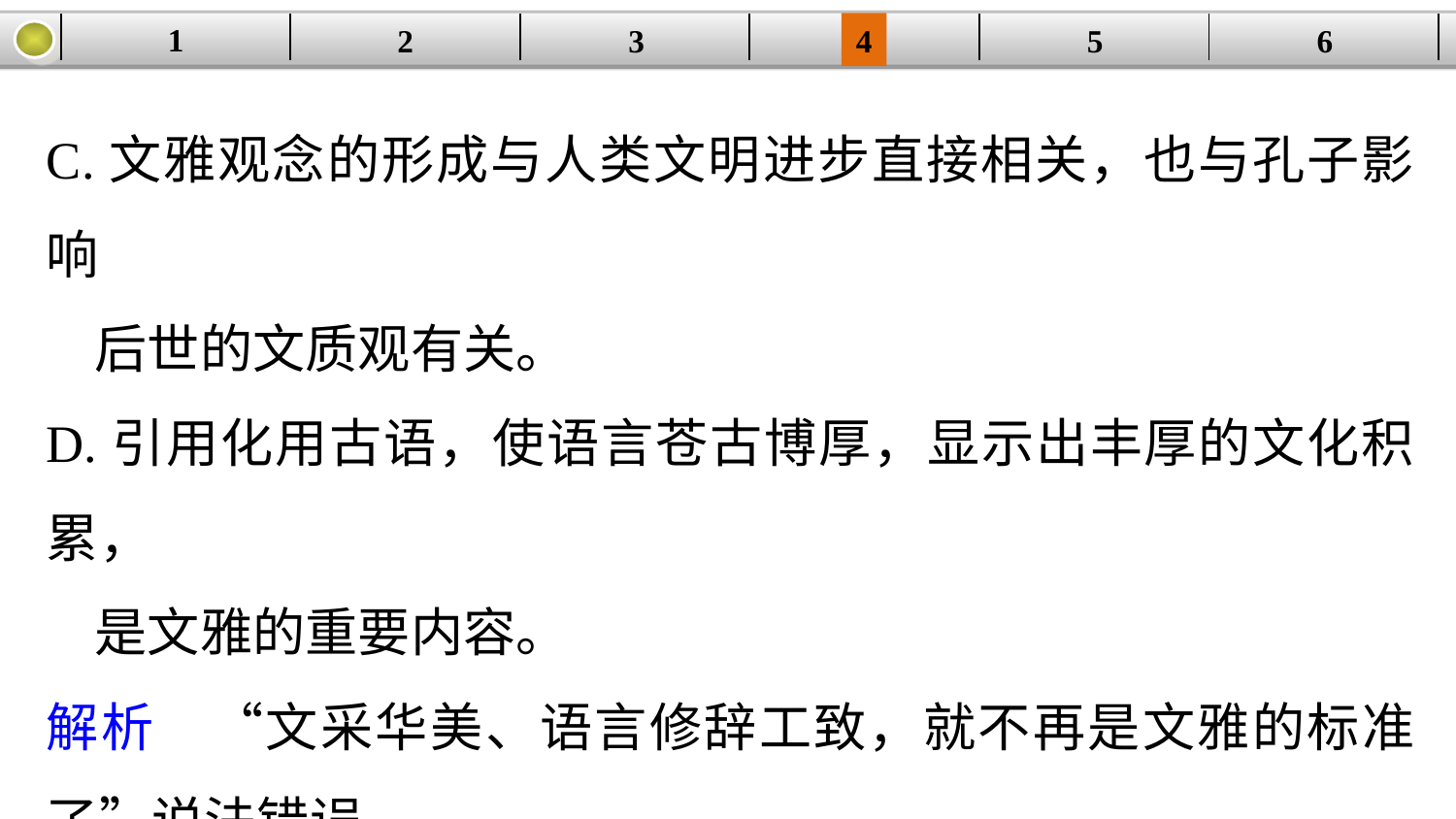

1
3
4
5
6
2
|  |  |  |  |  |  |
| --- | --- | --- | --- | --- | --- |

C.文雅观念的形成与人类文明进步直接相关，也与孔子影响
   后世的文质观有关。
D.引用化用古语，使语言苍古博厚，显示出丰厚的文化积累，
   是文雅的重要内容。
解析　“文采华美、语言修辞工致，就不再是文雅的标准了”说法错误。
答案　B